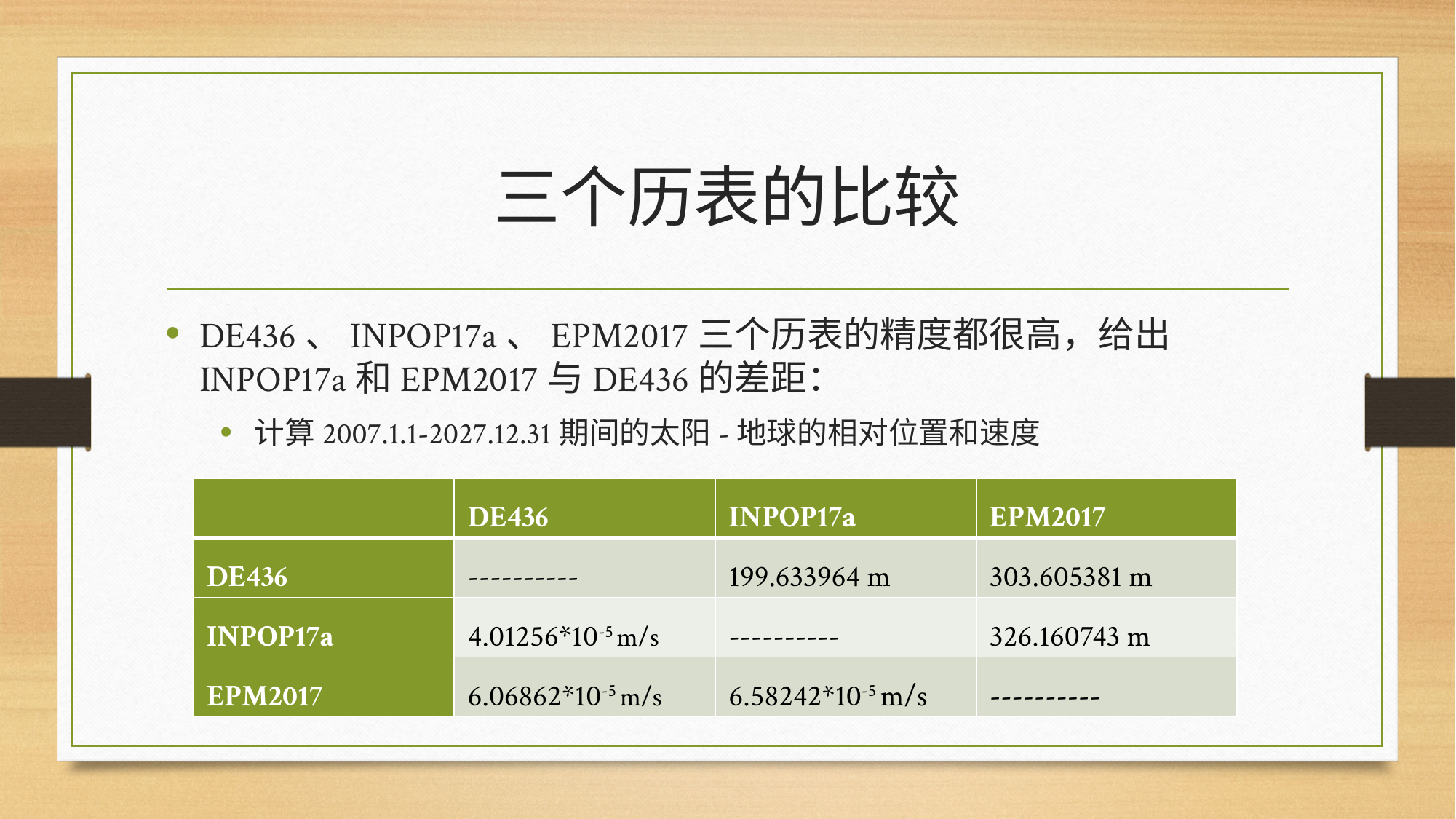

# 三个历表的比较
DE436、INPOP17a、EPM2017三个历表的精度都很高，给出INPOP17a和EPM2017与DE436的差距：
计算2007.1.1-2027.12.31期间的太阳-地球的相对位置和速度

|  | DE436 | INPOP17a | EPM2017 |
| --- | --- | --- | --- |
| DE436 | ---------- | 199.633964 m | 303.605381 m |
| INPOP17a | 4.01256\*10-5 m/s | ---------- | 326.160743 m |
| EPM2017 | 6.06862\*10-5 m/s | 6.58242\*10-5 m/s | ---------- |